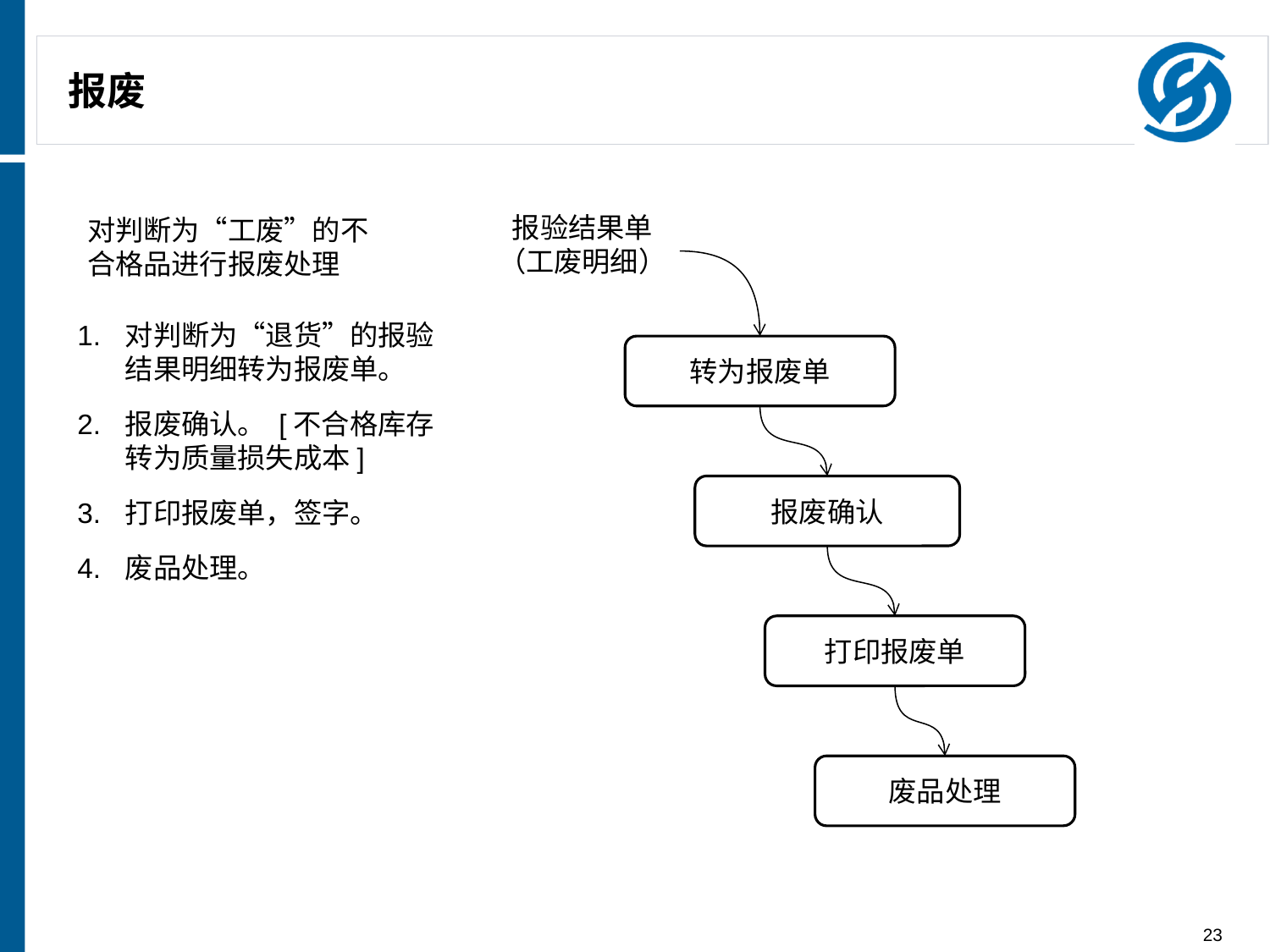

# 报废
对判断为“工废”的不合格品进行报废处理
报验结果单（工废明细）
对判断为“退货”的报验结果明细转为报废单。
报废确认。 [不合格库存转为质量损失成本]
打印报废单，签字。
废品处理。
转为报废单
报废确认
打印报废单
废品处理
23